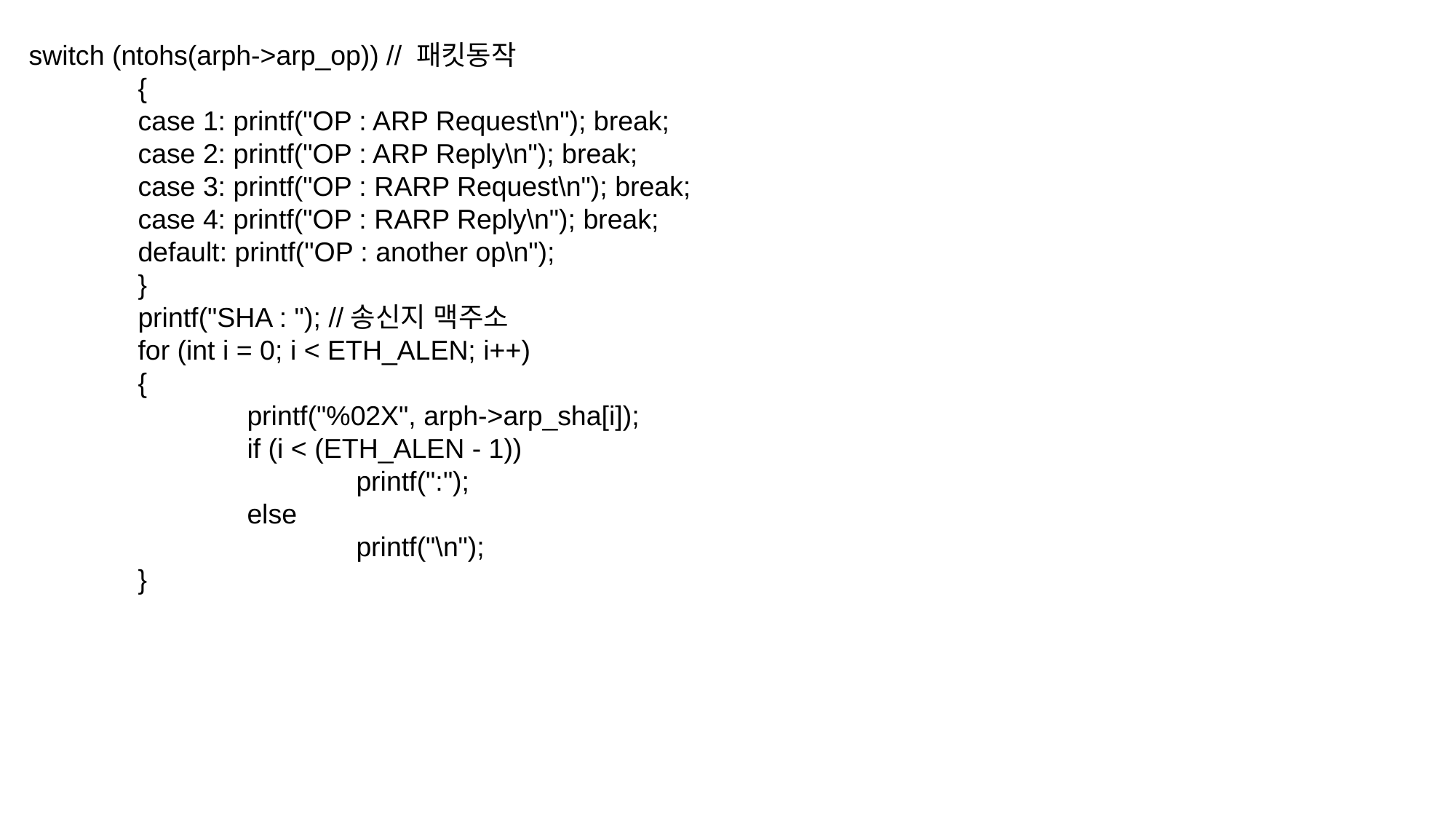

switch (ntohs(arph->arp_op)) // 패킷동작
	{
	case 1: printf("OP : ARP Request\n"); break;
	case 2: printf("OP : ARP Reply\n"); break;
	case 3: printf("OP : RARP Request\n"); break;
	case 4: printf("OP : RARP Reply\n"); break;
	default: printf("OP : another op\n");
	}
	printf("SHA : "); //송신지 맥주소
	for (int i = 0; i < ETH_ALEN; i++)
	{
		printf("%02X", arph->arp_sha[i]);
		if (i < (ETH_ALEN - 1))
			printf(":");
		else
			printf("\n");
	}